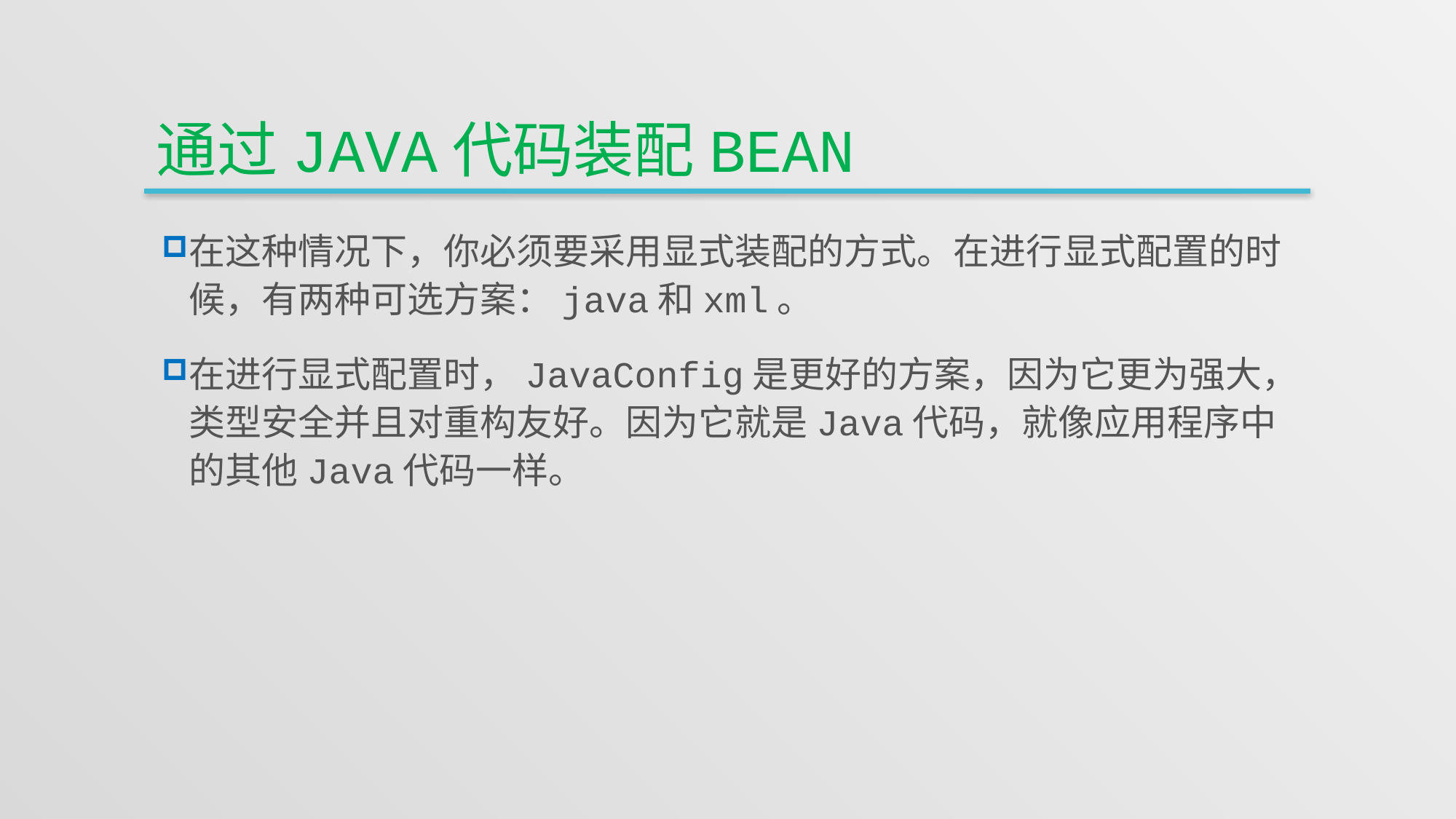

# 通过java代码装配bean
在这种情况下，你必须要采用显式装配的方式。在进行显式配置的时候，有两种可选方案：java和xml。
在进行显式配置时，JavaConfig是更好的方案，因为它更为强大，类型安全并且对重构友好。因为它就是Java代码，就像应用程序中的其他Java代码一样。